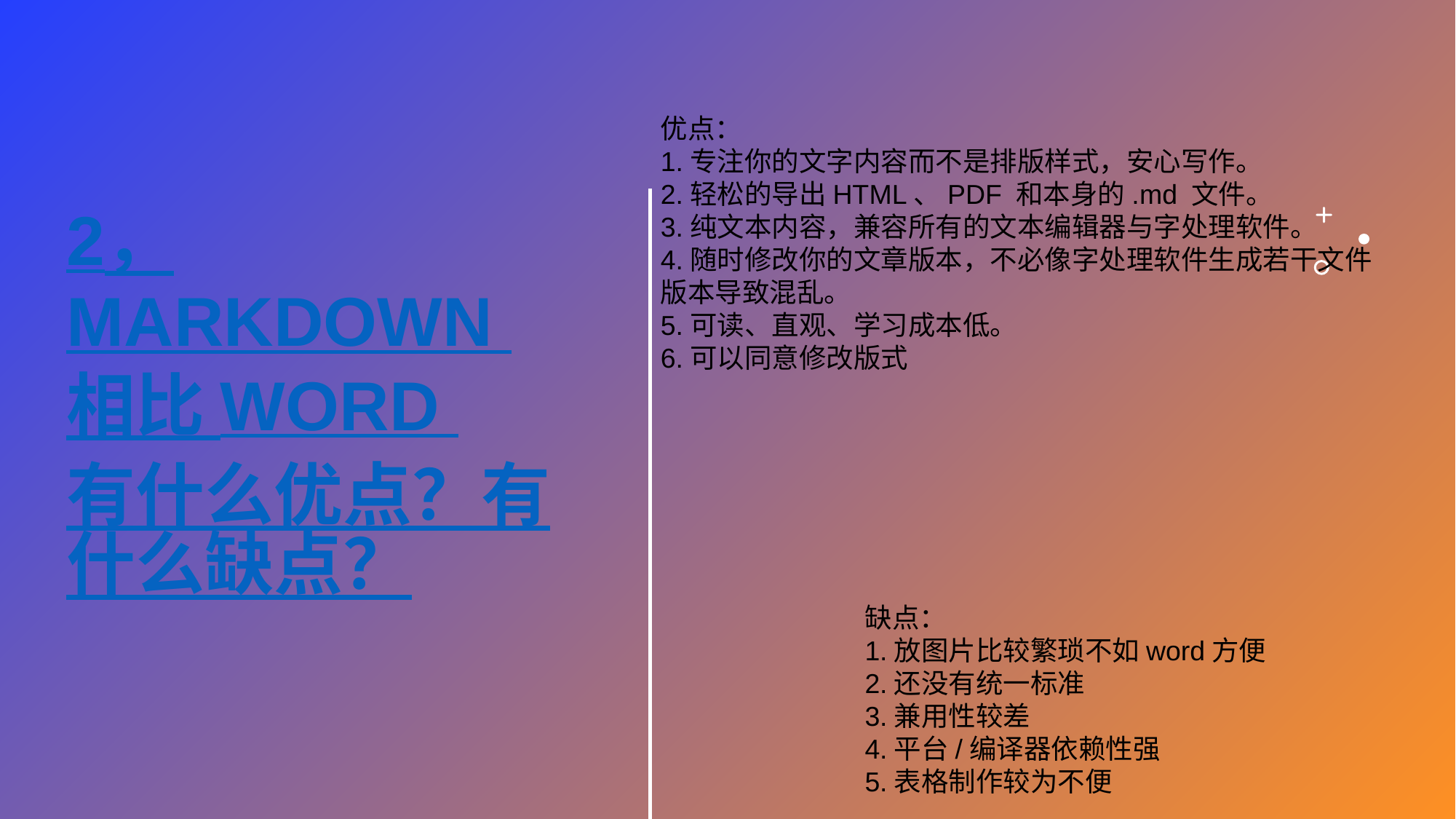

优点：
1.专注你的文字内容而不是排版样式，安心写作。
2.轻松的导出HTML、PDF 和本身的.md 文件。
3.纯文本内容，兼容所有的文本编辑器与字处理软件。
4.随时修改你的文章版本，不必像字处理软件生成若干文件版本导致混乱。
5.可读、直观、学习成本低。
6.可以同意修改版式
2，Markdown 相比 Word 有什么优点？有什么缺点？

缺点：
1.放图片比较繁琐不如word方便
2.还没有统一标准
3.兼用性较差
4.平台/编译器依赖性强
5.表格制作较为不便